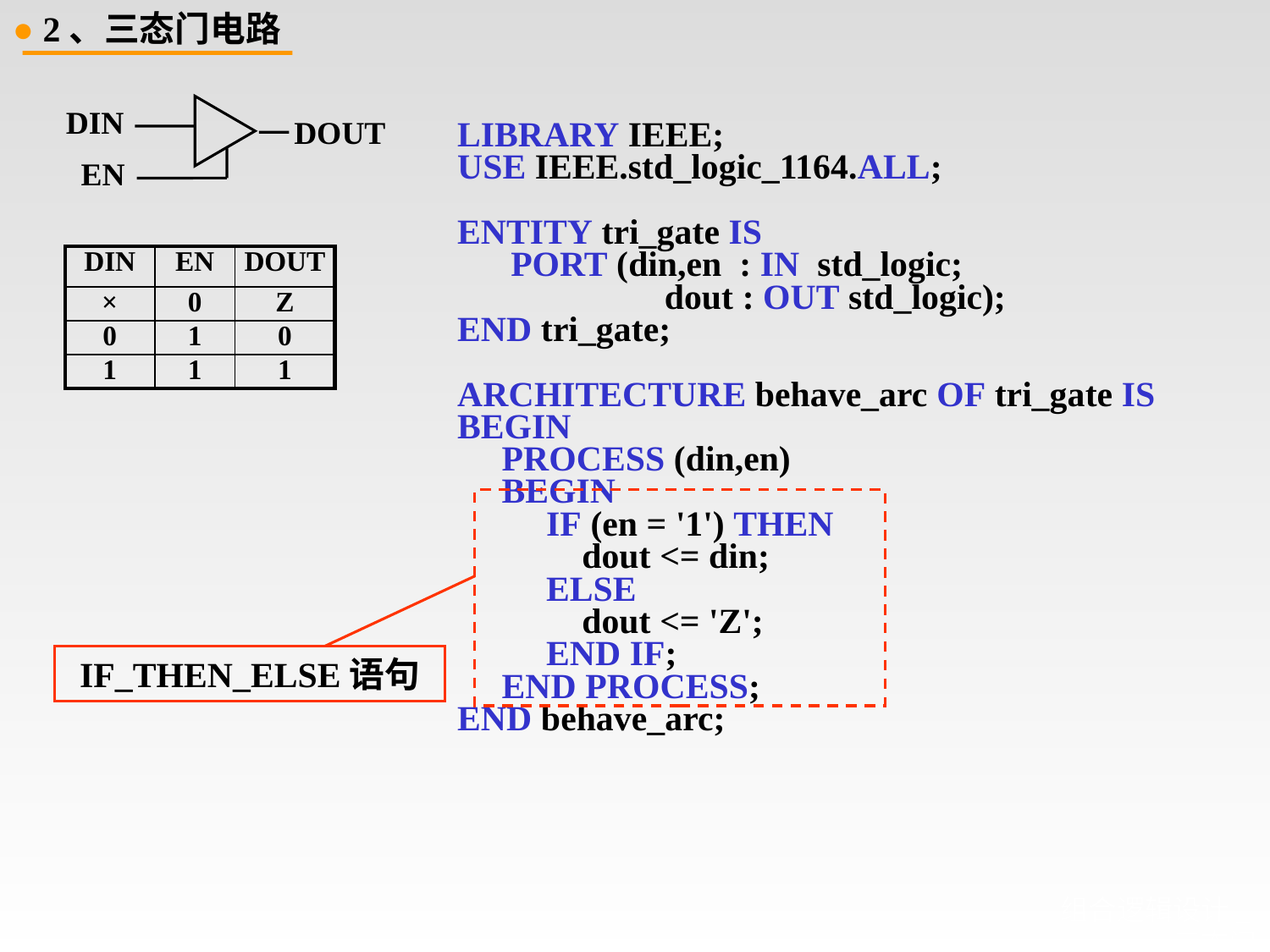

● 2、三态门电路

LIBRARY IEEE;
USE IEEE.std_logic_1164.ALL;

ENTITY tri_gate IS
      PORT (din,en  : IN  std_logic;
	         dout : OUT std_logic);
END tri_gate;

ARCHITECTURE behave_arc OF tri_gate IS
BEGIN
     PROCESS (din,en)
     BEGIN
          IF (en = '1') THEN
              dout <= din;
          ELSE
              dout <= 'Z';
          END IF;
     END PROCESS;
END behave_arc;
DIN

DOUT

EN

| DIN | EN | DOUT |
| --- | --- | --- |
| × | 0 | Z |
| 0 | 1 | 0 |
| 1 | 1 | 1 |

IF_THEN_ELSE语句
# 组合逻辑设计_三态门